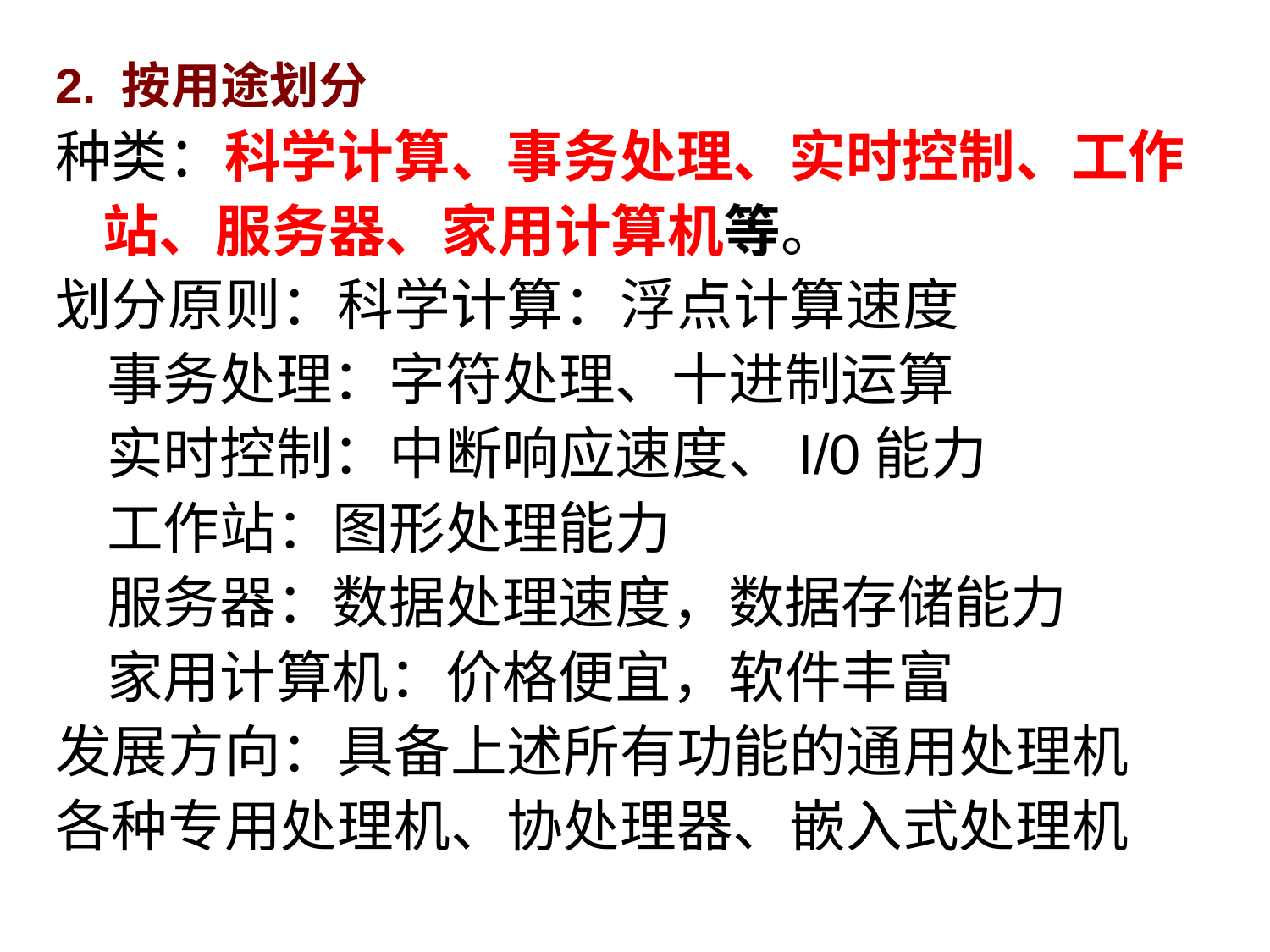

2. 按用途划分
种类：科学计算、事务处理、实时控制、工作站、服务器、家用计算机等。
划分原则：科学计算：浮点计算速度
   事务处理：字符处理、十进制运算
   实时控制：中断响应速度、I/0能力
   工作站：图形处理能力
   服务器：数据处理速度，数据存储能力
   家用计算机：价格便宜，软件丰富
发展方向：具备上述所有功能的通用处理机
各种专用处理机、协处理器、嵌入式处理机